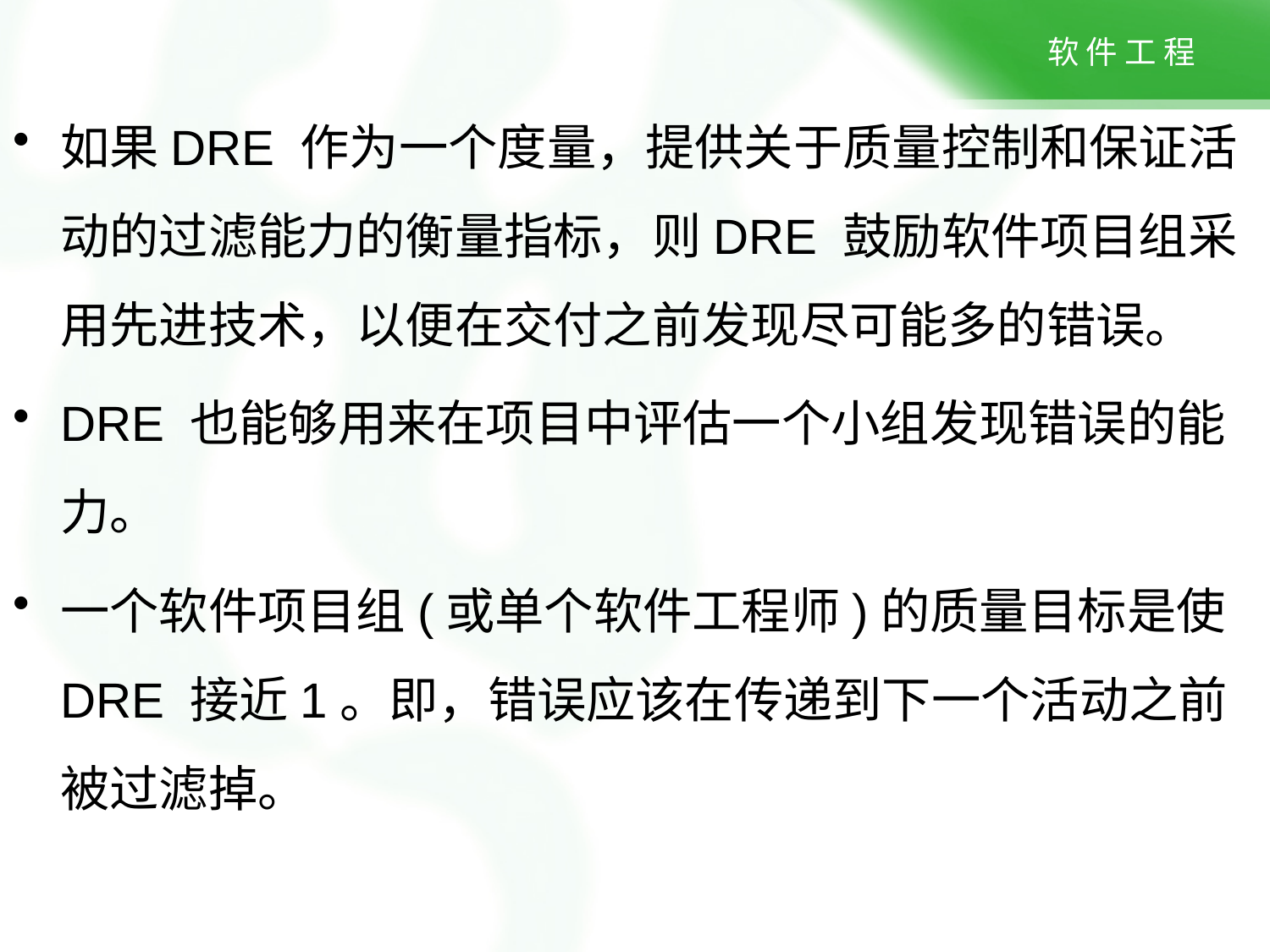

如果DRE 作为一个度量，提供关于质量控制和保证活动的过滤能力的衡量指标，则DRE 鼓励软件项目组采用先进技术，以便在交付之前发现尽可能多的错误。
DRE 也能够用来在项目中评估一个小组发现错误的能力。
一个软件项目组(或单个软件工程师)的质量目标是使DRE 接近1。即，错误应该在传递到下一个活动之前被过滤掉。